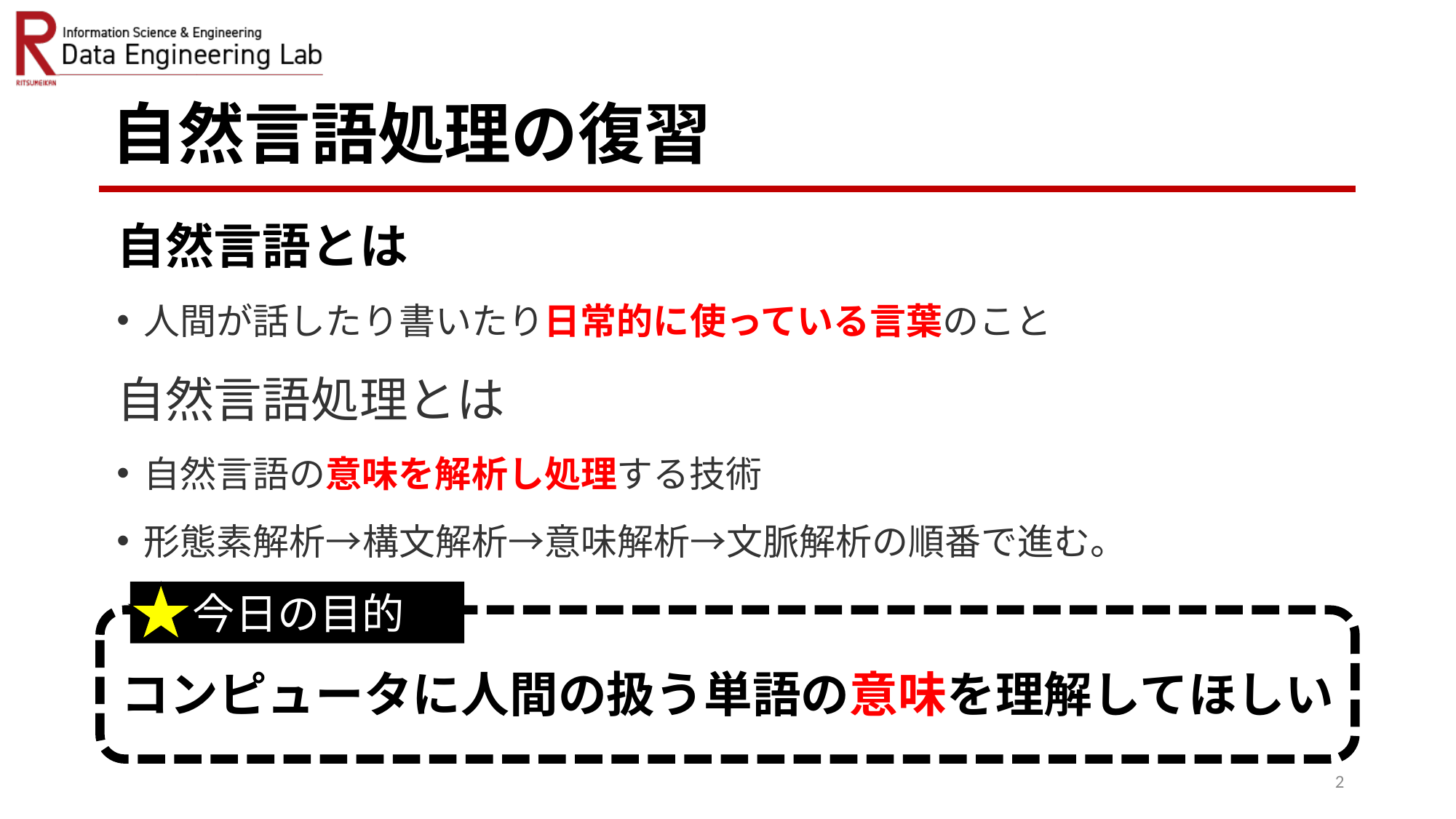

# 自然言語処理の復習
自然言語とは
人間が話したり書いたり日常的に使っている言葉のこと
自然言語処理とは
自然言語の意味を解析し処理する技術
形態素解析→構文解析→意味解析→文脈解析の順番で進む。

　 今日の目的

コンピュータに人間の扱う単語の意味を理解してほしい
2